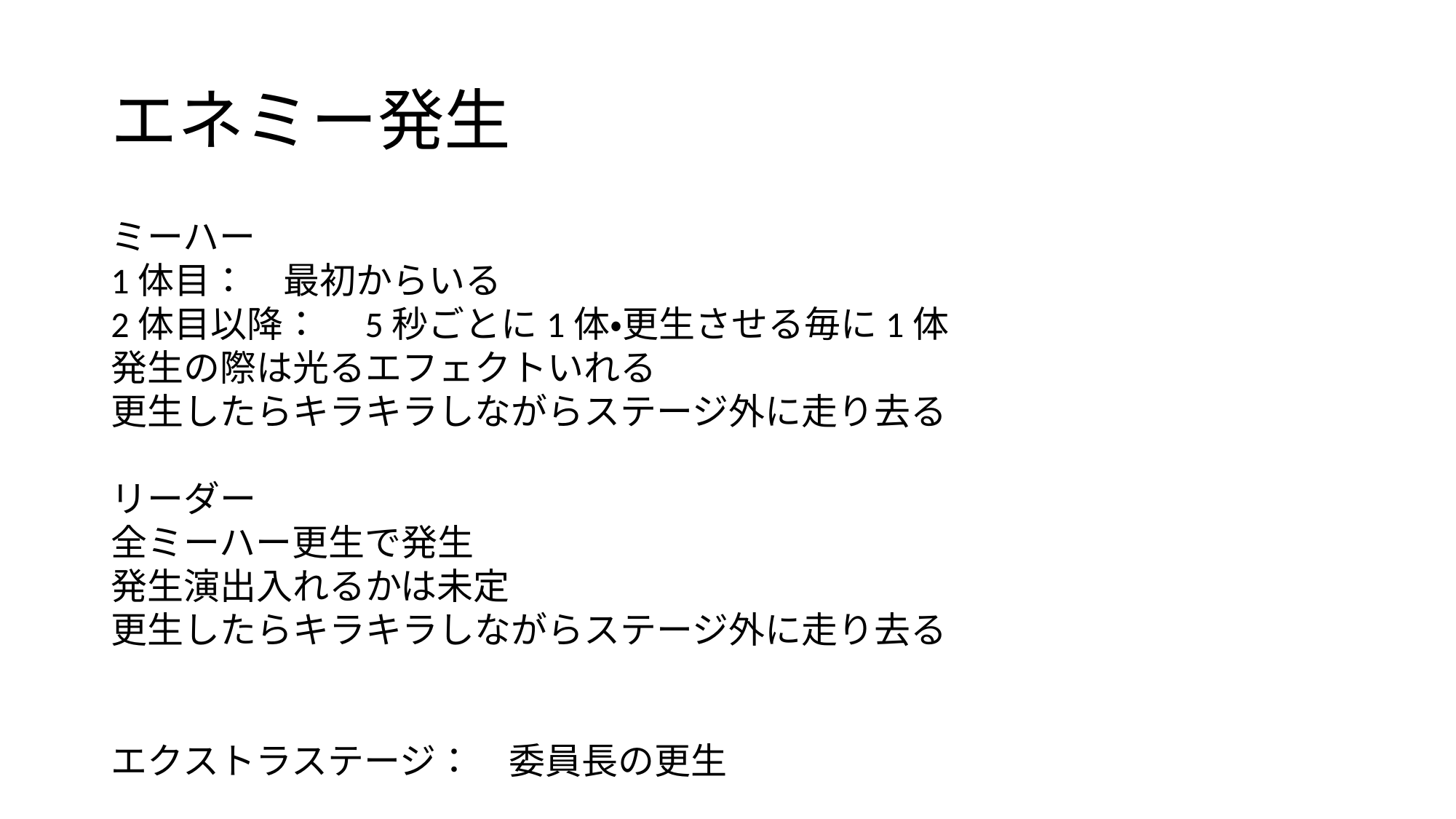

# エネミー発生
ミーハー
1体目：　最初からいる
2体目以降：　5秒ごとに1体・更生させる毎に1体
発生の際は光るエフェクトいれる
更生したらキラキラしながらステージ外に走り去る

リーダー
全ミーハー更生で発生
発生演出入れるかは未定
更生したらキラキラしながらステージ外に走り去る

エクストラステージ：　委員長の更生